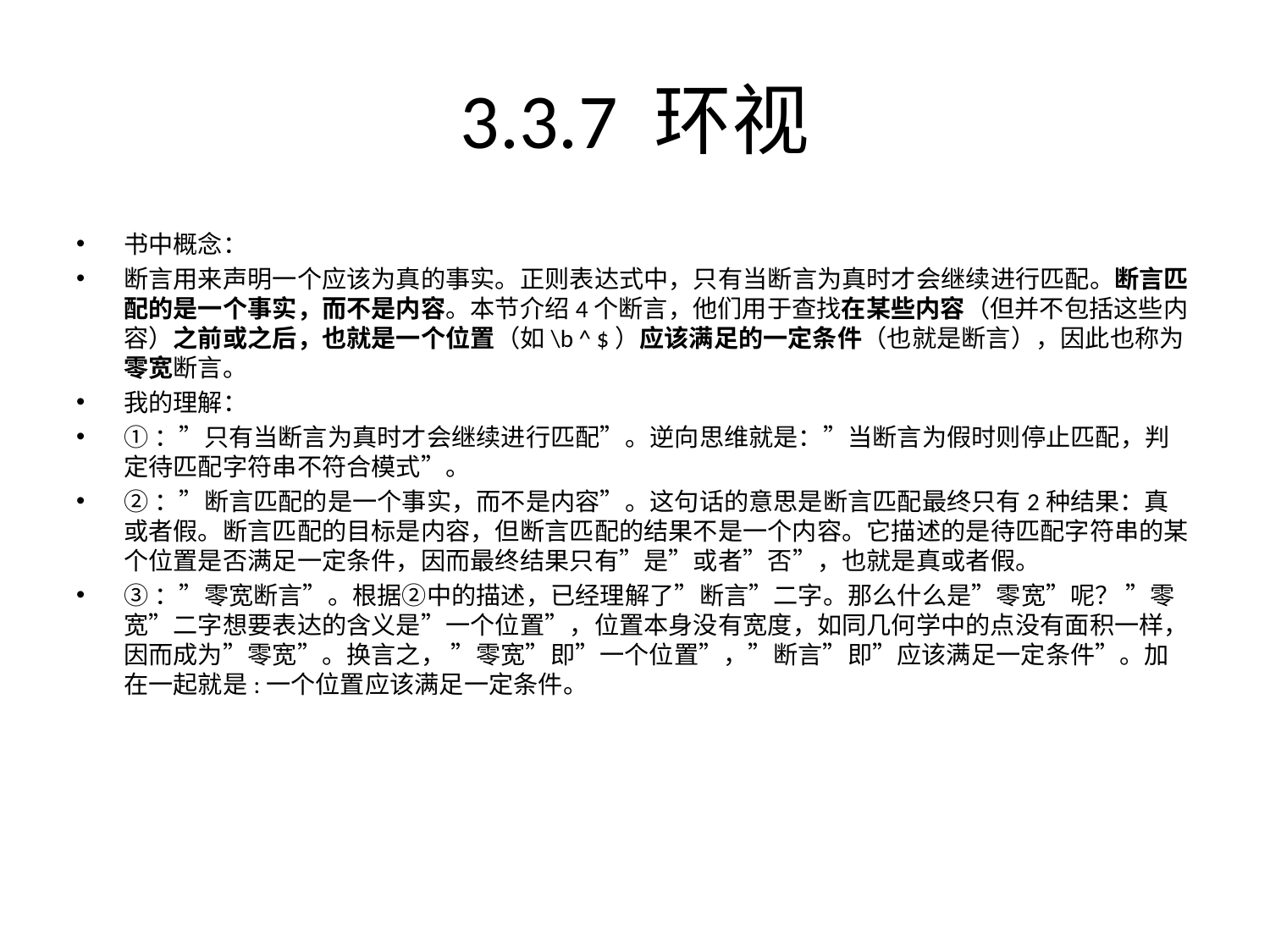

# 3.3.7 环视
书中概念：
断言用来声明一个应该为真的事实。正则表达式中，只有当断言为真时才会继续进行匹配。断言匹配的是一个事实，而不是内容。本节介绍4个断言，他们用于查找在某些内容（但并不包括这些内容）之前或之后，也就是一个位置（如\b ^ $）应该满足的一定条件（也就是断言），因此也称为零宽断言。
我的理解：
①：”只有当断言为真时才会继续进行匹配”。逆向思维就是：”当断言为假时则停止匹配，判定待匹配字符串不符合模式”。
②：”断言匹配的是一个事实，而不是内容”。这句话的意思是断言匹配最终只有2种结果：真或者假。断言匹配的目标是内容，但断言匹配的结果不是一个内容。它描述的是待匹配字符串的某个位置是否满足一定条件，因而最终结果只有”是”或者”否”，也就是真或者假。
③：”零宽断言”。根据②中的描述，已经理解了”断言”二字。那么什么是”零宽”呢？ ”零宽”二字想要表达的含义是”一个位置”，位置本身没有宽度，如同几何学中的点没有面积一样，因而成为”零宽”。换言之， ”零宽”即”一个位置”，”断言”即”应该满足一定条件”。加在一起就是:一个位置应该满足一定条件。